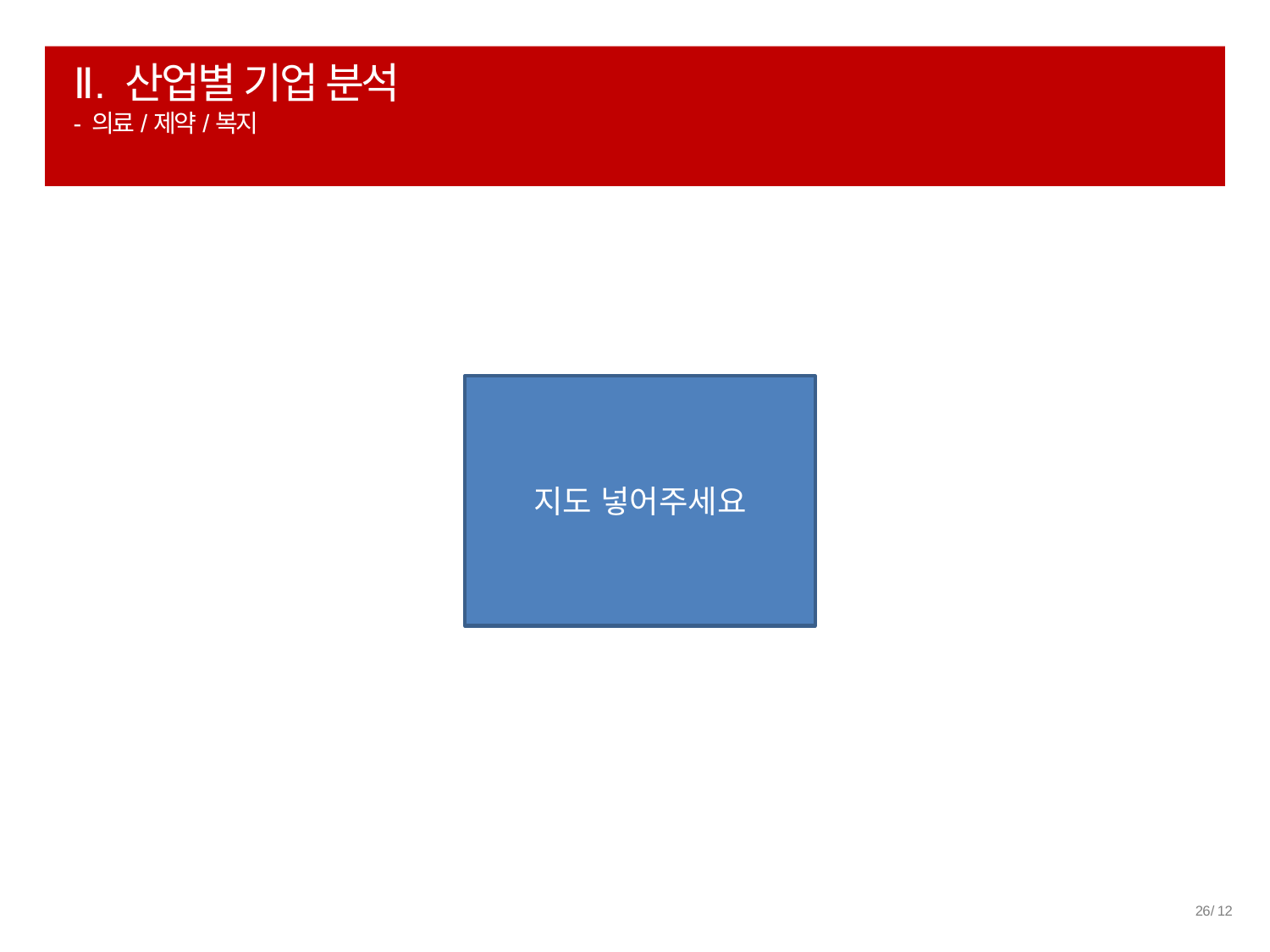

# Ⅱ. 산업별 기업 분석 - 의료/제약/복지
지도 넣어주세요
26/ 12